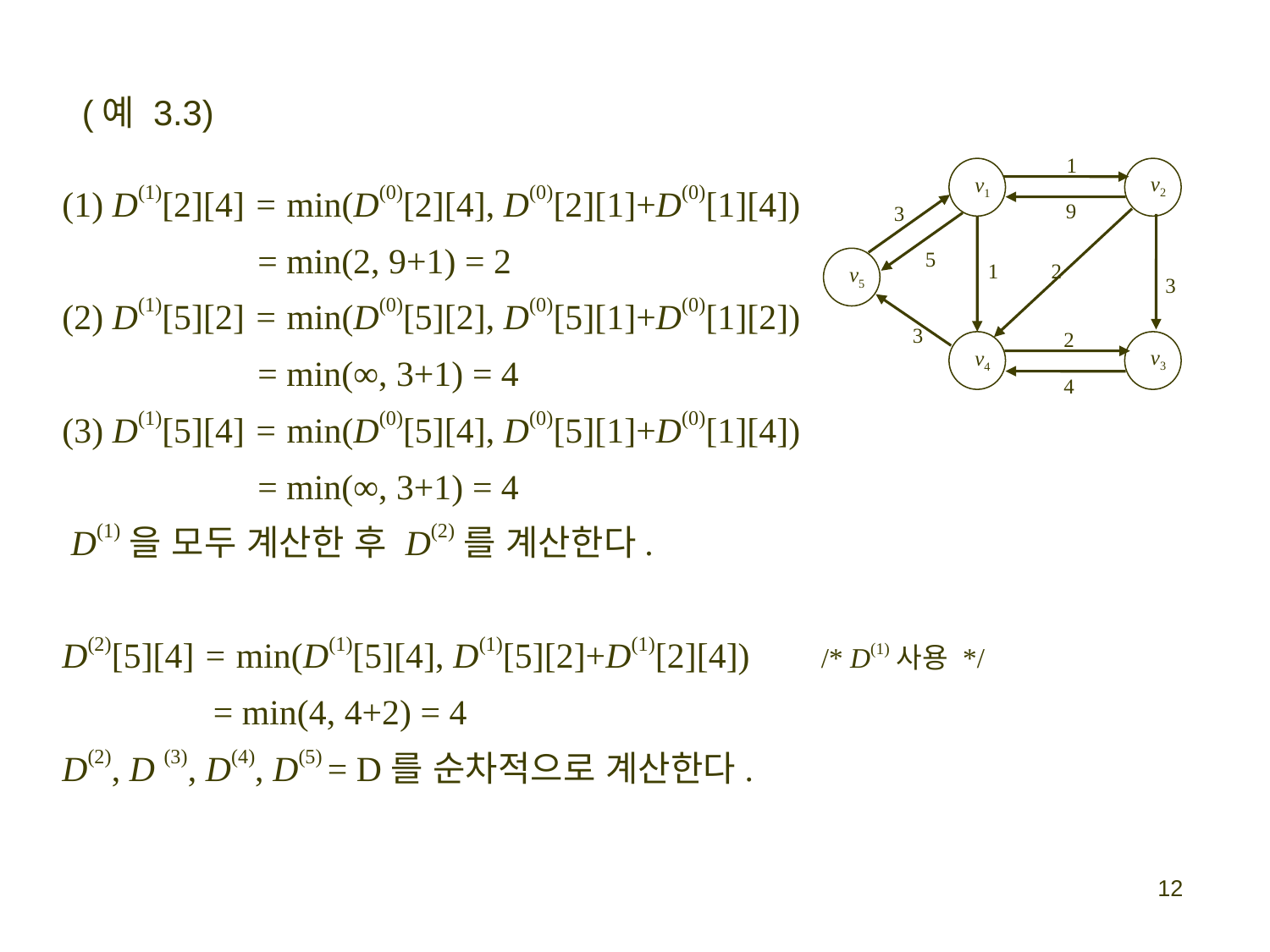

(예 3.3)
1

v2
v1

9
3

5

1
2
v5
3

3
2

v3
v4

4

(1) D(1)[2][4] = min(D(0)[2][4], D(0)[2][1]+D(0)[1][4])
                      = min(2, 9+1) = 2
(2) D(1)[5][2] = min(D(0)[5][2], D(0)[5][1]+D(0)[1][2])
                      = min(∞, 3+1) = 4
(3) D(1)[5][4] = min(D(0)[5][4], D(0)[5][1]+D(0)[1][4])
                      = min(∞, 3+1) = 4
 D(1)을 모두 계산한 후 D(2)를 계산한다.

D(2)[5][4] = min(D(1)[5][4], D(1)[5][2]+D(1)[2][4])        /* D(1)사용 */
                 = min(4, 4+2) = 4
D(2), D (3), D(4), D(5) = D를 순차적으로 계산한다.
12